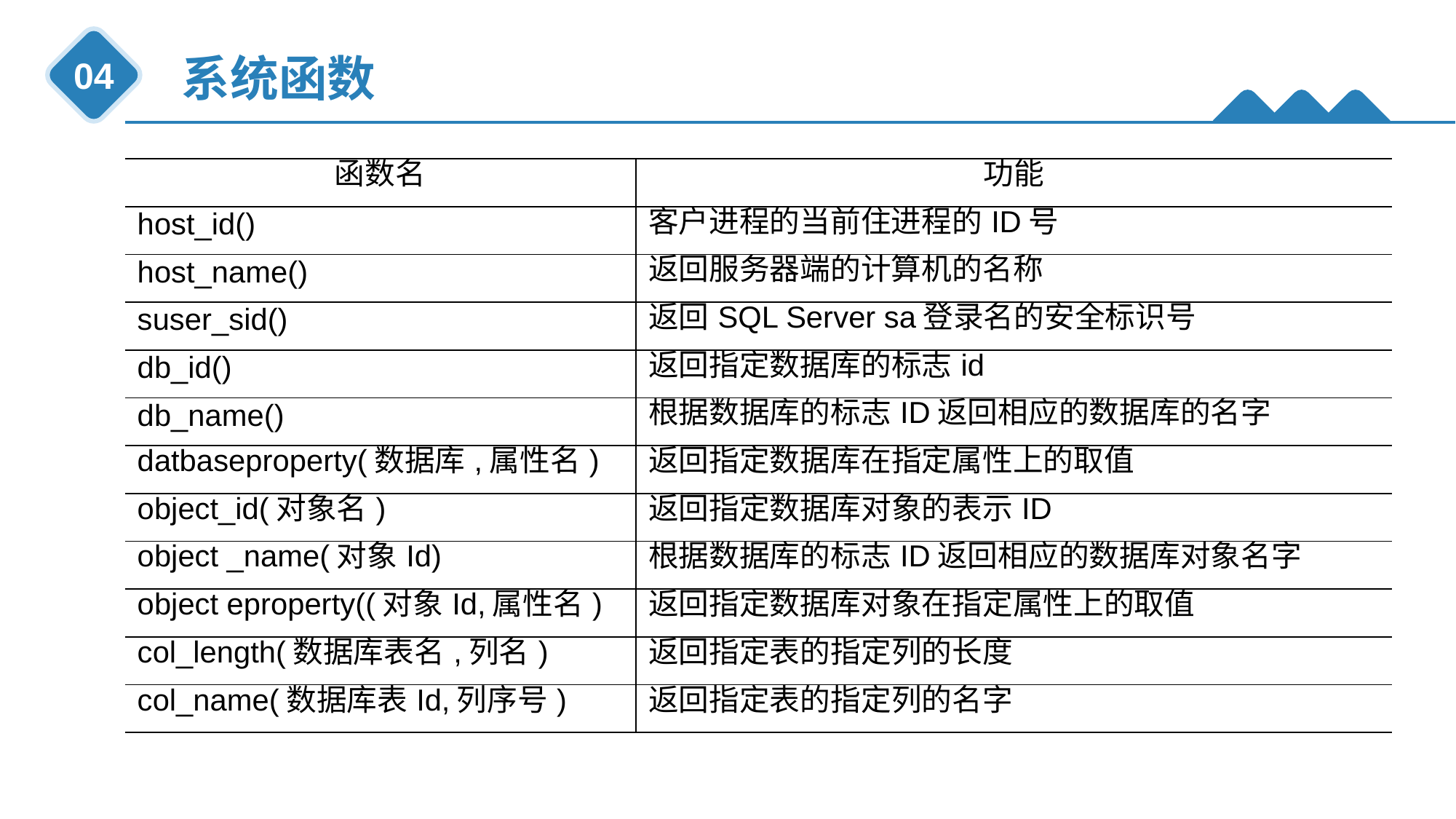

系统函数
04

| 函数名 | 功能 |
| --- | --- |
| host\_id() | 客户进程的当前住进程的ID号 |
| host\_name() | 返回服务器端的计算机的名称 |
| suser\_sid() | 返回SQL Server sa登录名的安全标识号 |
| db\_id() | 返回指定数据库的标志id |
| db\_name() | 根据数据库的标志ID返回相应的数据库的名字 |
| datbaseproperty(数据库,属性名) | 返回指定数据库在指定属性上的取值 |
| object\_id(对象名) | 返回指定数据库对象的表示ID |
| object \_name(对象Id) | 根据数据库的标志ID返回相应的数据库对象名字 |
| object eproperty((对象Id,属性名) | 返回指定数据库对象在指定属性上的取值 |
| col\_length(数据库表名,列名) | 返回指定表的指定列的长度 |
| col\_name(数据库表Id,列序号) | 返回指定表的指定列的名字 |